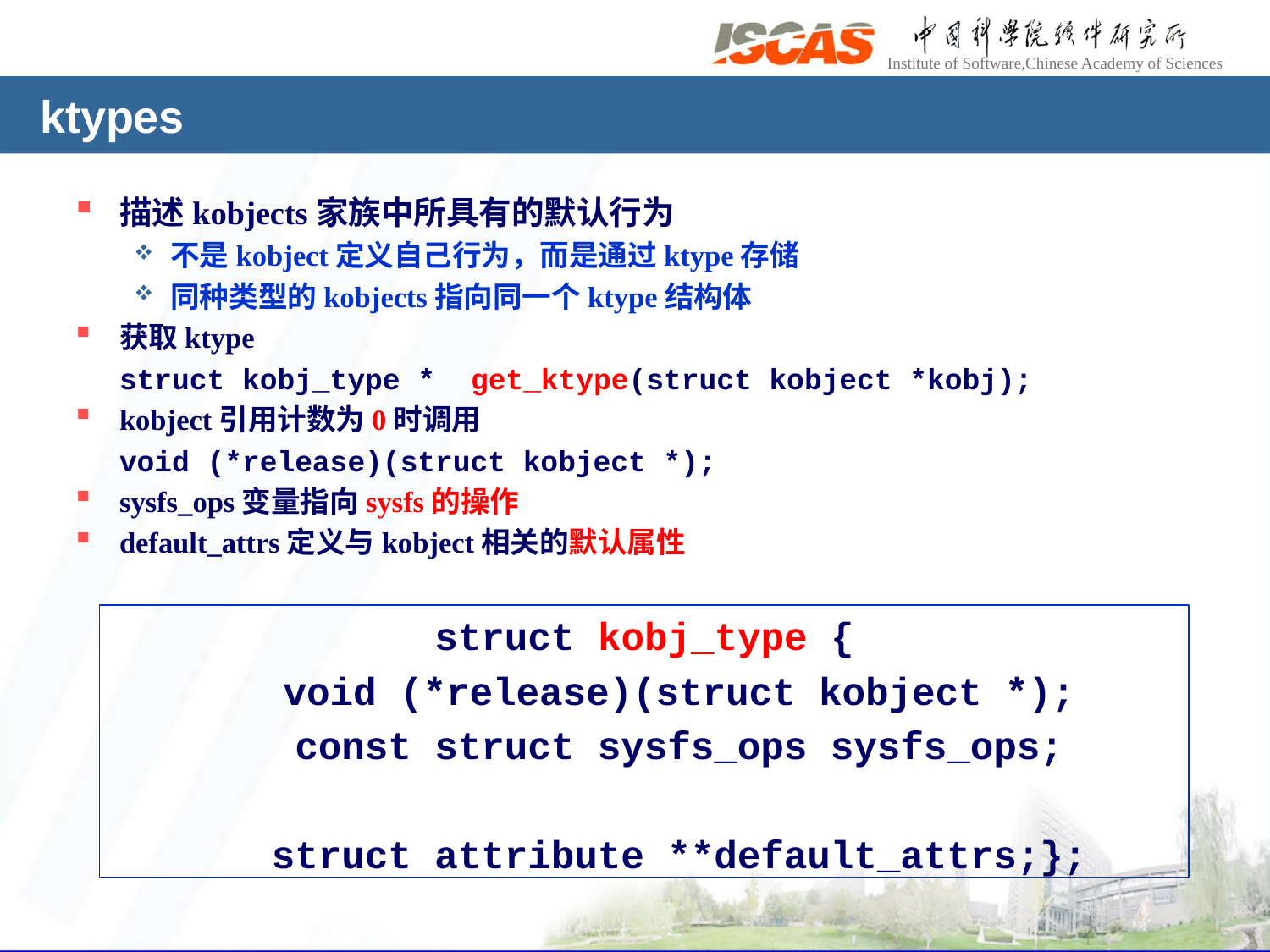

# ktypes
描述kobjects家族中所具有的默认行为
不是kobject定义自己行为，而是通过ktype存储
同种类型的kobjects指向同一个ktype结构体
获取ktype
	struct kobj_type *  get_ktype(struct kobject *kobj);
kobject引用计数为0时调用
	void (*release)(struct kobject *);
sysfs_ops变量指向sysfs的操作
default_attrs定义与kobject相关的默认属性
struct kobj_type {
   void (*release)(struct kobject *);
   const struct sysfs_ops sysfs_ops;

   struct attribute **default_attrs;};